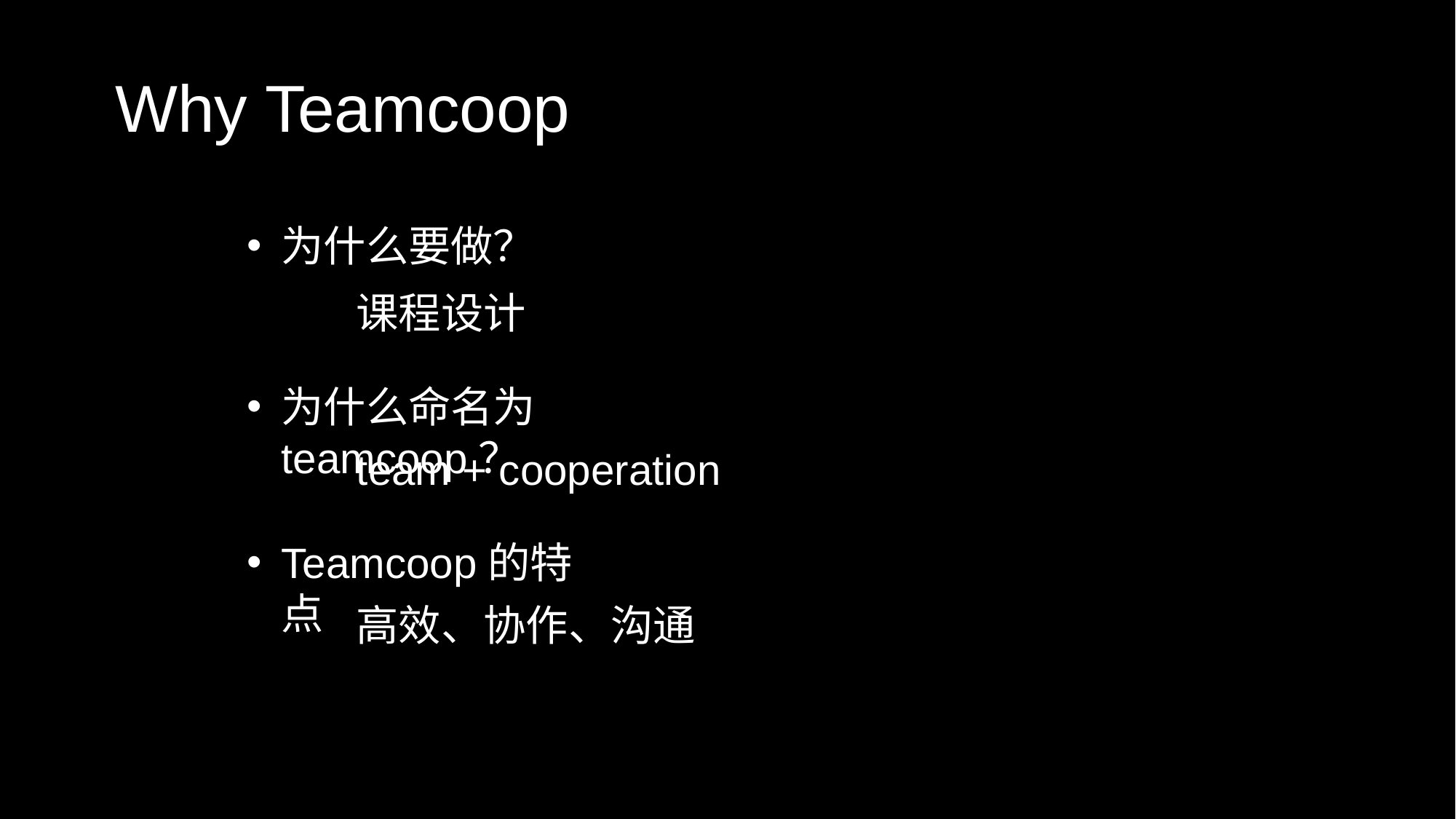

# Why Teamcoop
为什么要做？
	课程设计
为什么命名为teamcoop？
	team + cooperation
Teamcoop的特点
	高效、协作、沟通